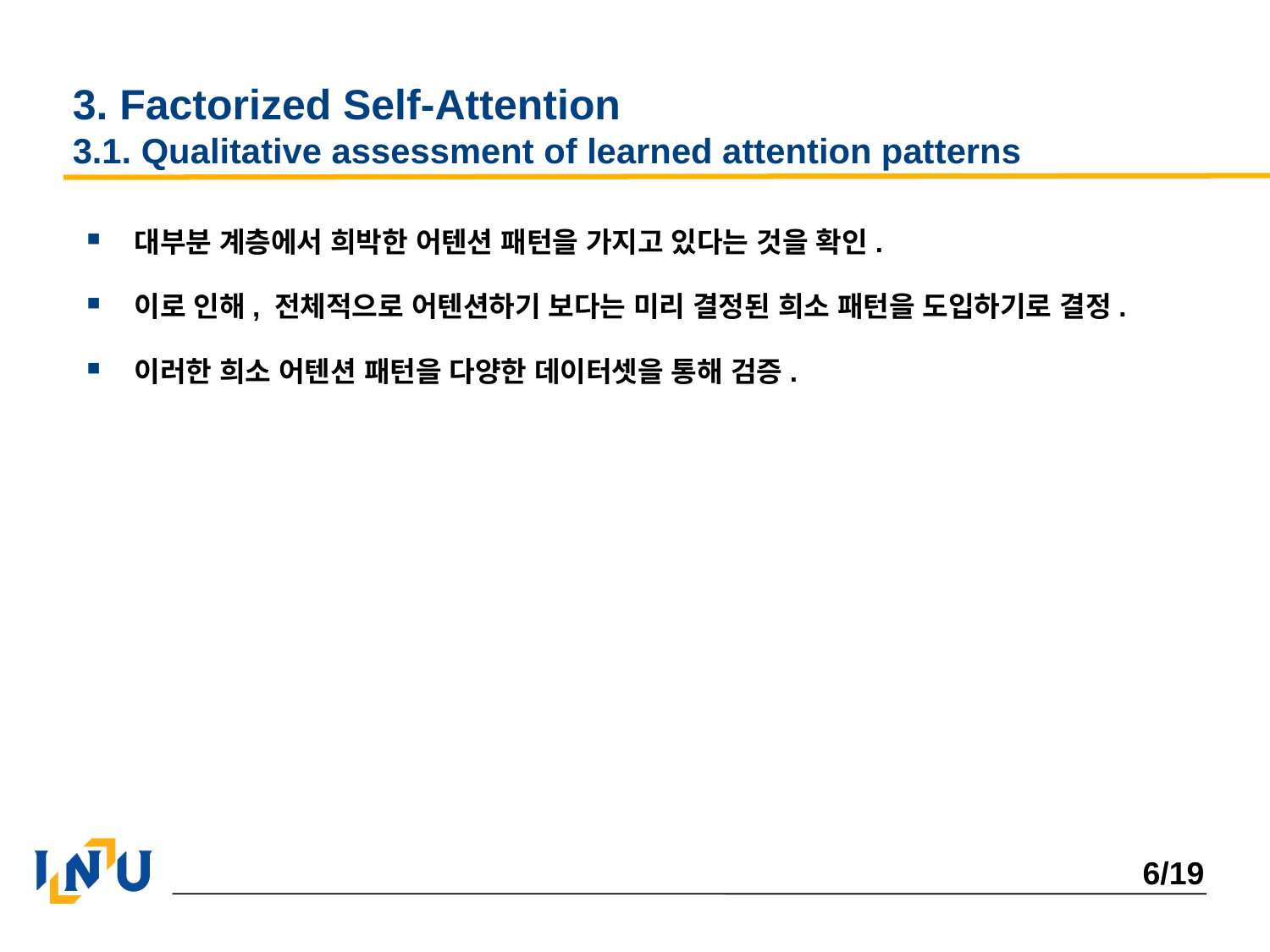

# 3. Factorized Self-Attention 3.1. Qualitative assessment of learned attention patterns
대부분 계층에서 희박한 어텐션 패턴을 가지고 있다는 것을 확인.
이로 인해, 전체적으로 어텐션하기 보다는 미리 결정된 희소 패턴을 도입하기로 결정.
이러한 희소 어텐션 패턴을 다양한 데이터셋을 통해 검증.